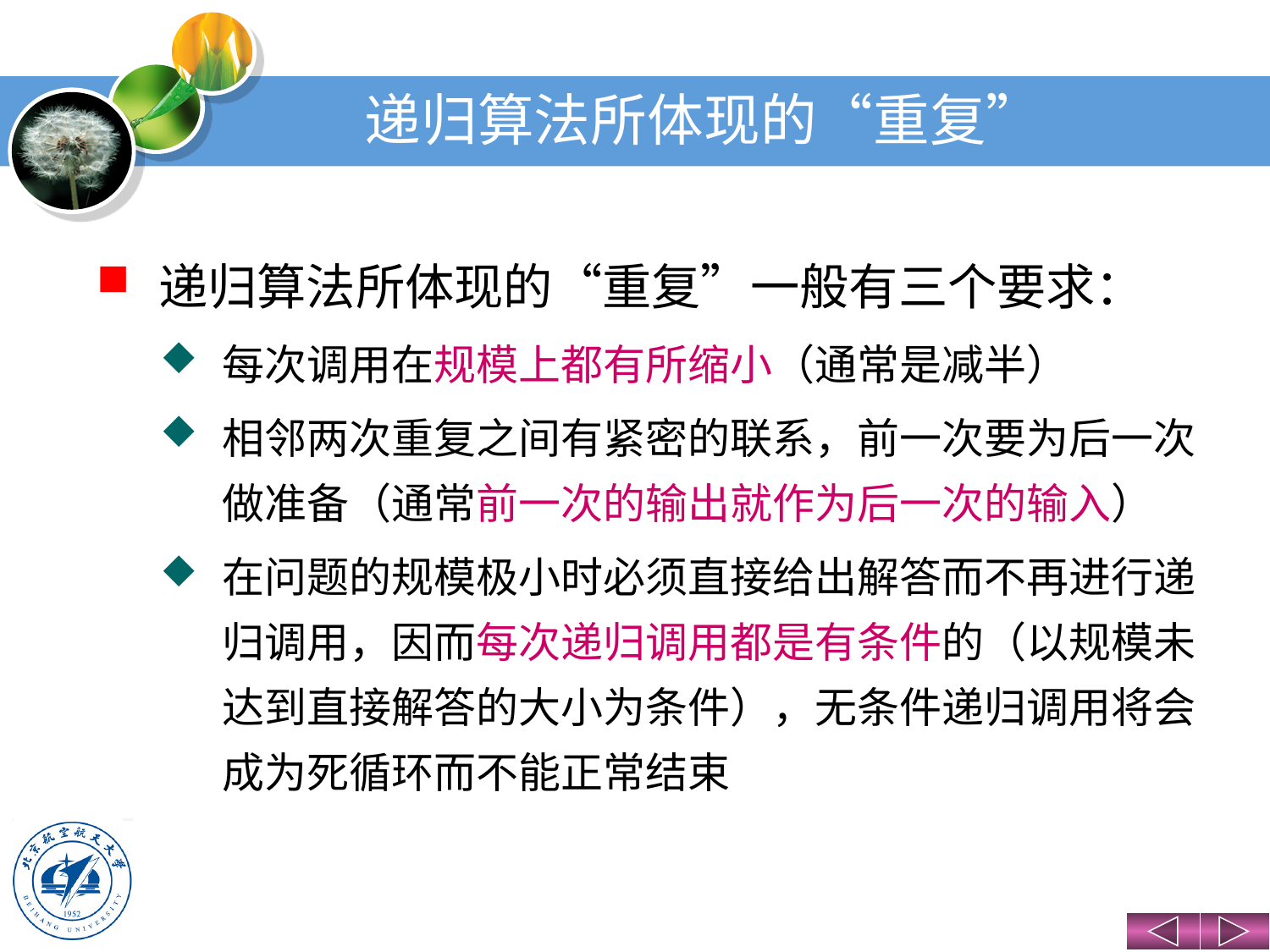

# 递归算法所体现的“重复”
递归算法所体现的“重复”一般有三个要求：
每次调用在规模上都有所缩小（通常是减半）
相邻两次重复之间有紧密的联系，前一次要为后一次做准备（通常前一次的输出就作为后一次的输入）
在问题的规模极小时必须直接给出解答而不再进行递归调用，因而每次递归调用都是有条件的（以规模未达到直接解答的大小为条件），无条件递归调用将会成为死循环而不能正常结束

88